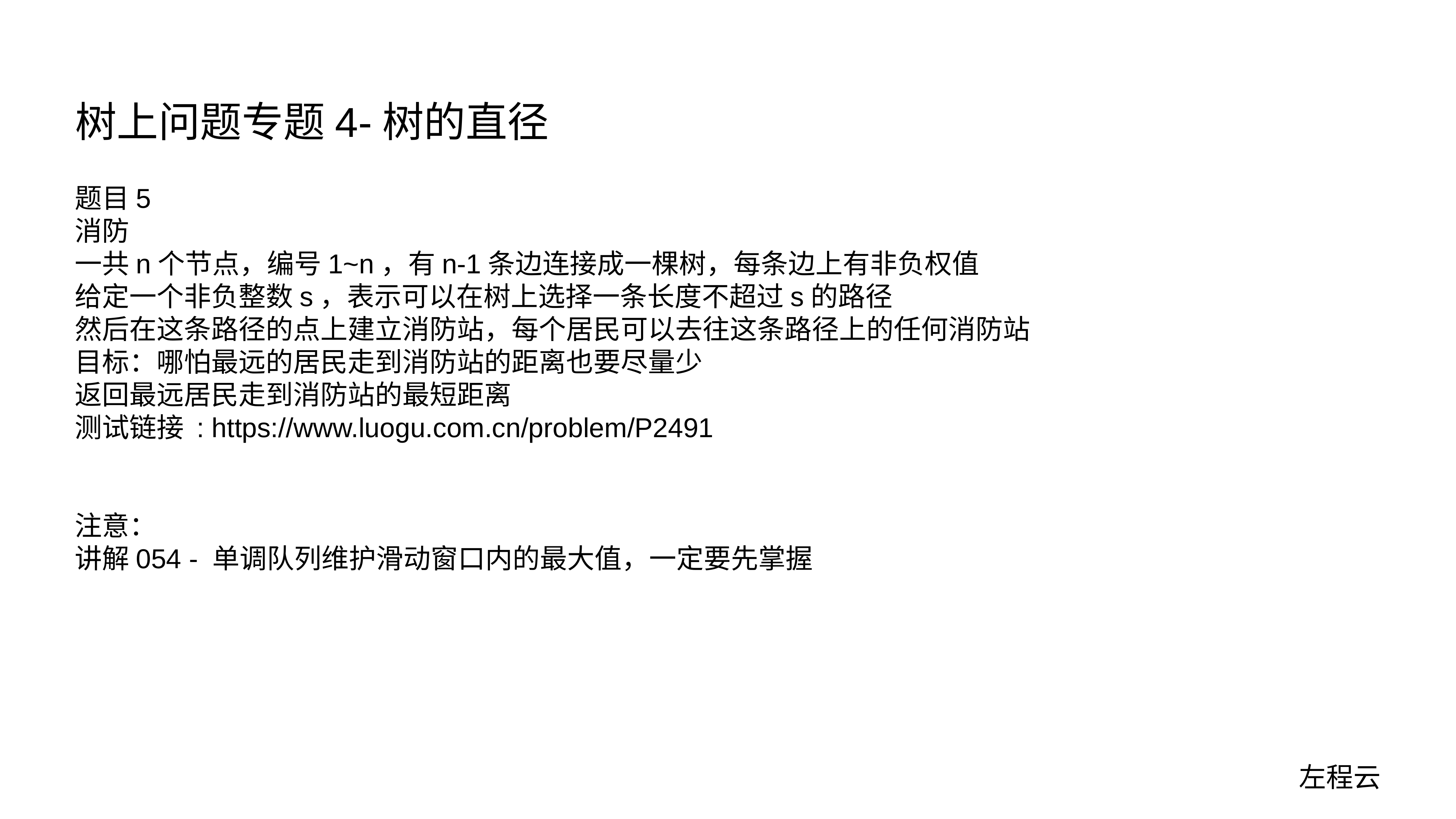

# 树上问题专题4-树的直径
题目5
消防
一共n个节点，编号1~n，有n-1条边连接成一棵树，每条边上有非负权值
给定一个非负整数s，表示可以在树上选择一条长度不超过s的路径
然后在这条路径的点上建立消防站，每个居民可以去往这条路径上的任何消防站
目标：哪怕最远的居民走到消防站的距离也要尽量少
返回最远居民走到消防站的最短距离
测试链接 : https://www.luogu.com.cn/problem/P2491

注意：
讲解054 - 单调队列维护滑动窗口内的最大值，一定要先掌握
左程云